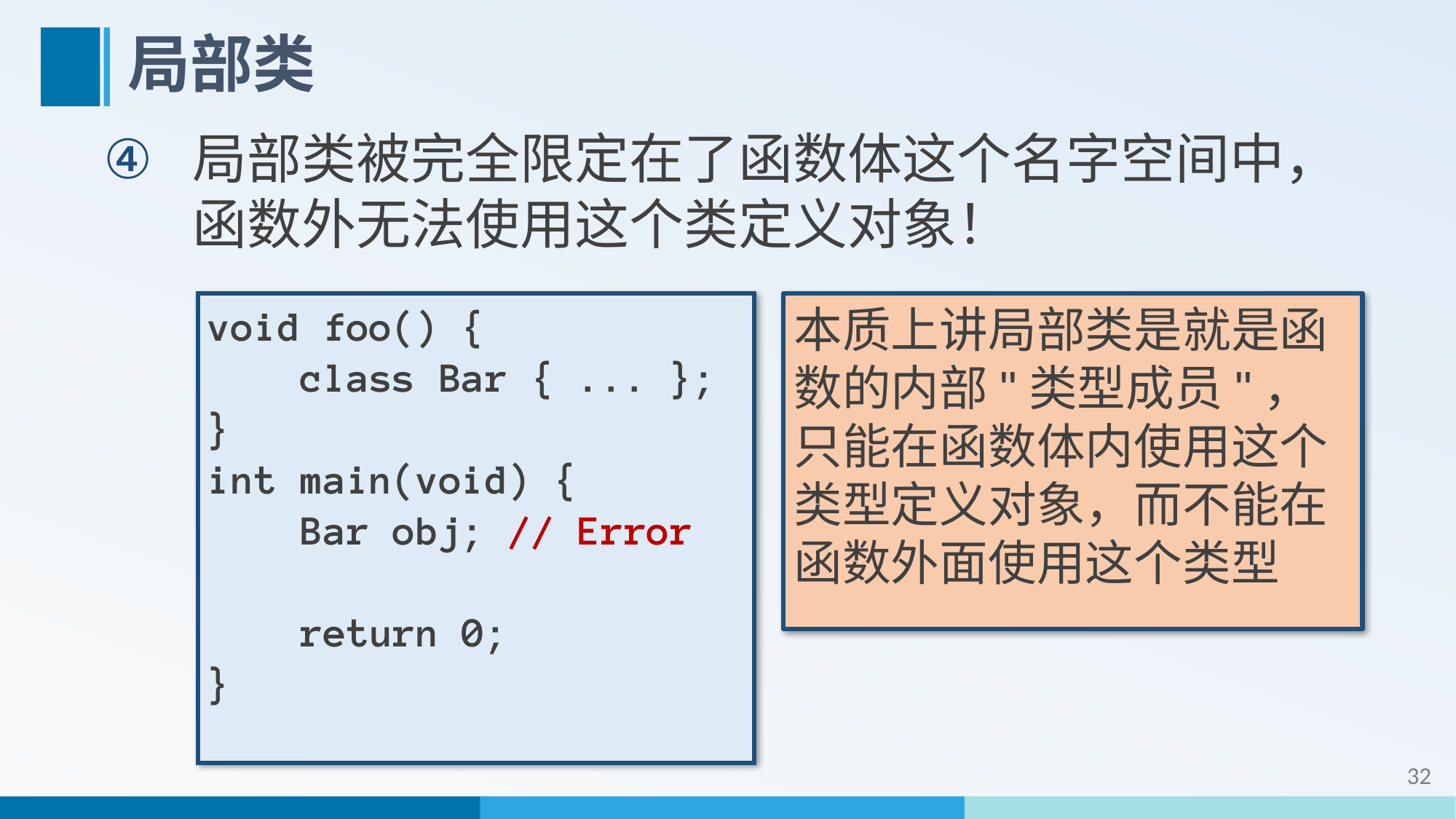

# 局部类
局部类被完全限定在了函数体这个名字空间中，函数外无法使用这个类定义对象！
void foo() {
    class Bar { ... };
}
int main(void) {
    Bar obj; // Error

    return 0;
}

本质上讲局部类是就是函数的内部"类型成员"，只能在函数体内使用这个类型定义对象，而不能在函数外面使用这个类型